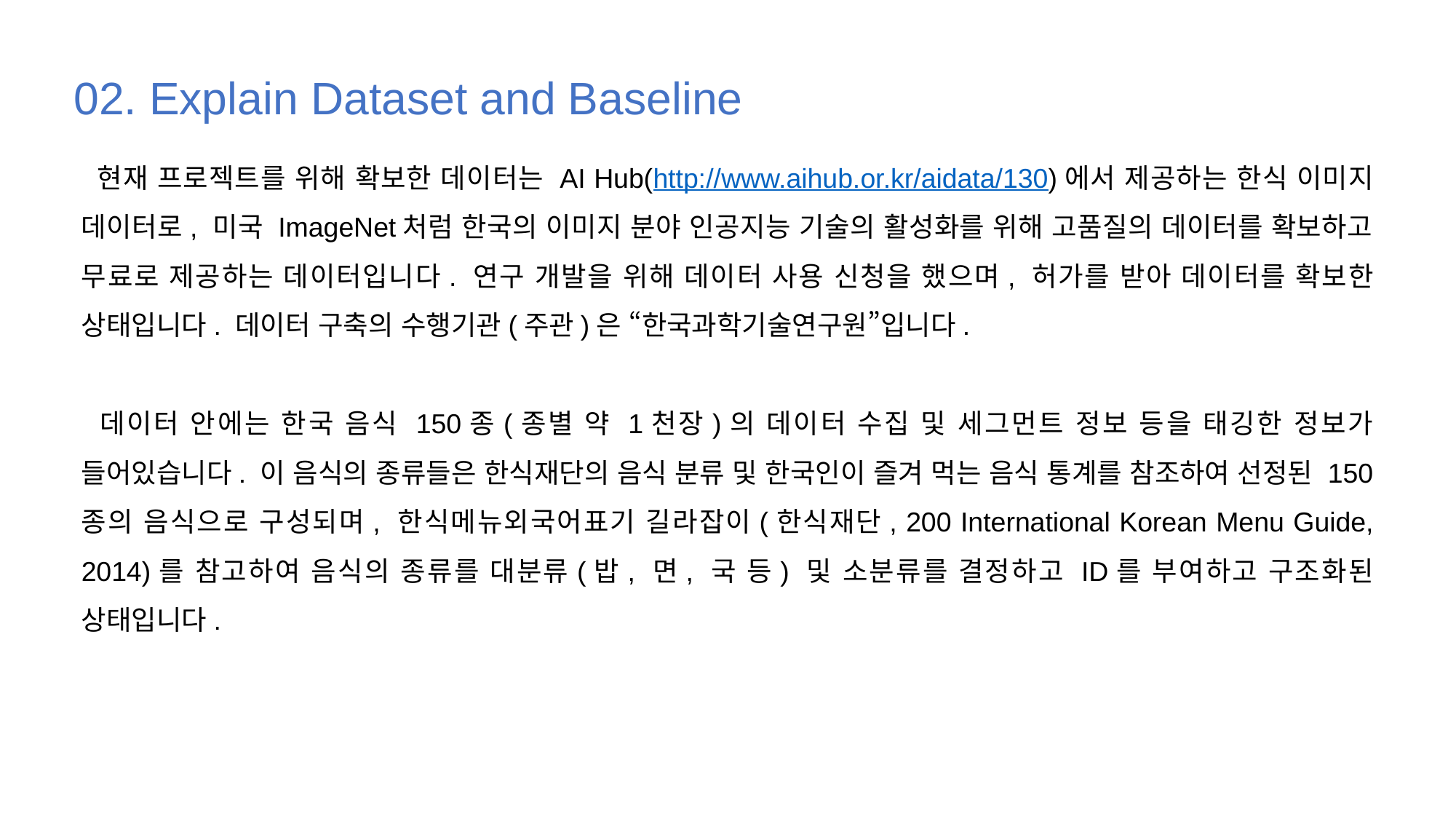

02. Explain Dataset and Baseline
 현재 프로젝트를 위해 확보한 데이터는 AI Hub(http://www.aihub.or.kr/aidata/130)에서 제공하는 한식 이미지 데이터로, 미국 ImageNet처럼 한국의 이미지 분야 인공지능 기술의 활성화를 위해 고품질의 데이터를 확보하고 무료로 제공하는 데이터입니다. 연구 개발을 위해 데이터 사용 신청을 했으며, 허가를 받아 데이터를 확보한 상태입니다. 데이터 구축의 수행기관(주관)은 “한국과학기술연구원”입니다.

 데이터 안에는 한국 음식 150종(종별 약 1천장)의 데이터 수집 및 세그먼트 정보 등을 태깅한 정보가 들어있습니다. 이 음식의 종류들은 한식재단의 음식 분류 및 한국인이 즐겨 먹는 음식 통계를 참조하여 선정된 150종의 음식으로 구성되며, 한식메뉴외국어표기 길라잡이(한식재단, 200 International Korean Menu Guide, 2014)를 참고하여 음식의 종류를 대분류(밥, 면, 국 등) 및 소분류를 결정하고 ID를 부여하고 구조화된 상태입니다.